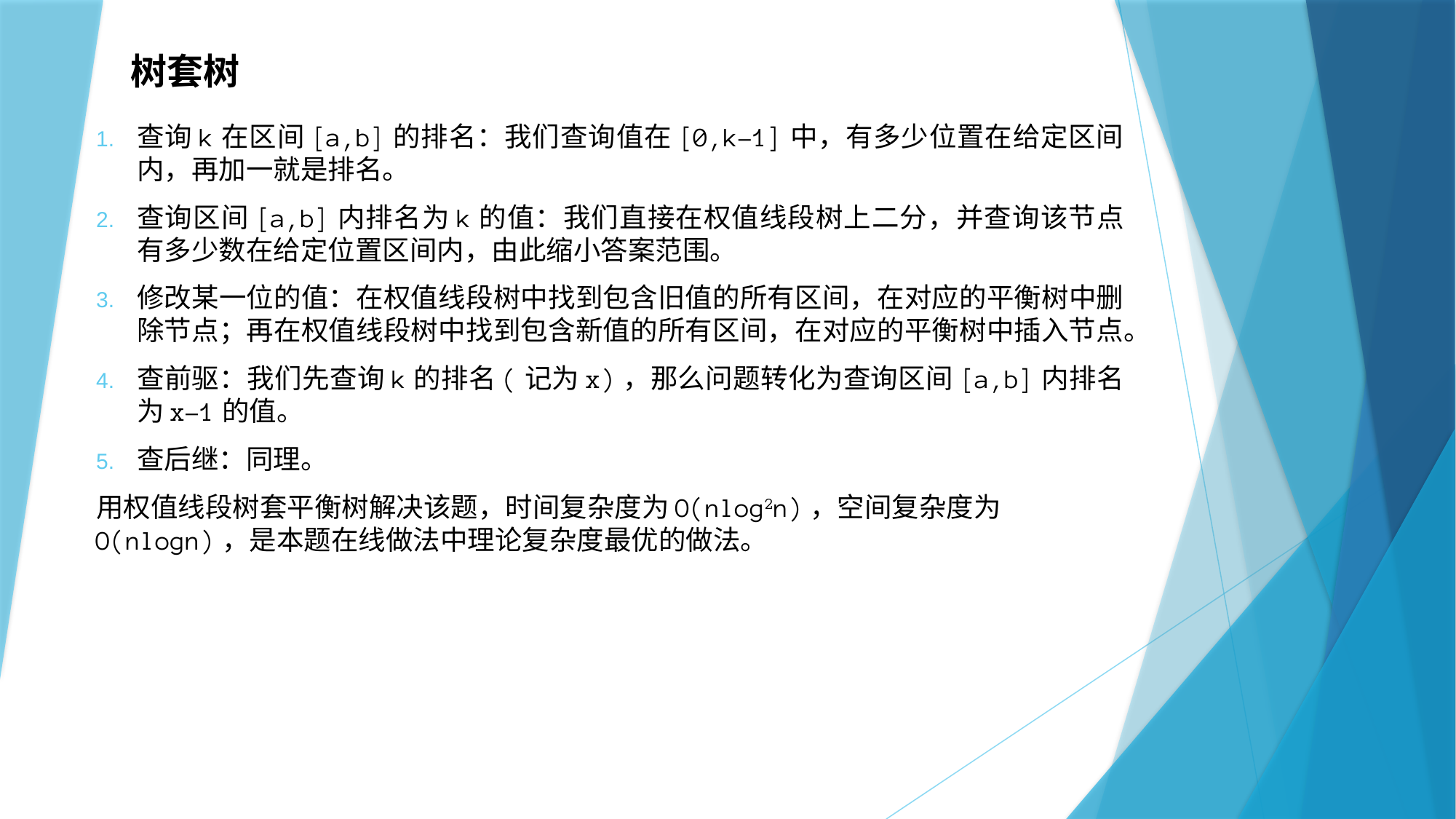

# 树套树
查询k在区间[a,b]的排名：我们查询值在[0,k-1]中，有多少位置在给定区间内，再加一就是排名。
查询区间[a,b]内排名为k的值：我们直接在权值线段树上二分，并查询该节点有多少数在给定位置区间内，由此缩小答案范围。
修改某一位的值：在权值线段树中找到包含旧值的所有区间，在对应的平衡树中删除节点；再在权值线段树中找到包含新值的所有区间，在对应的平衡树中插入节点。
查前驱：我们先查询k的排名(记为x)，那么问题转化为查询区间[a,b]内排名为x-1的值。
查后继：同理。
用权值线段树套平衡树解决该题，时间复杂度为O(nlog2n)，空间复杂度为O(nlogn)，是本题在线做法中理论复杂度最优的做法。